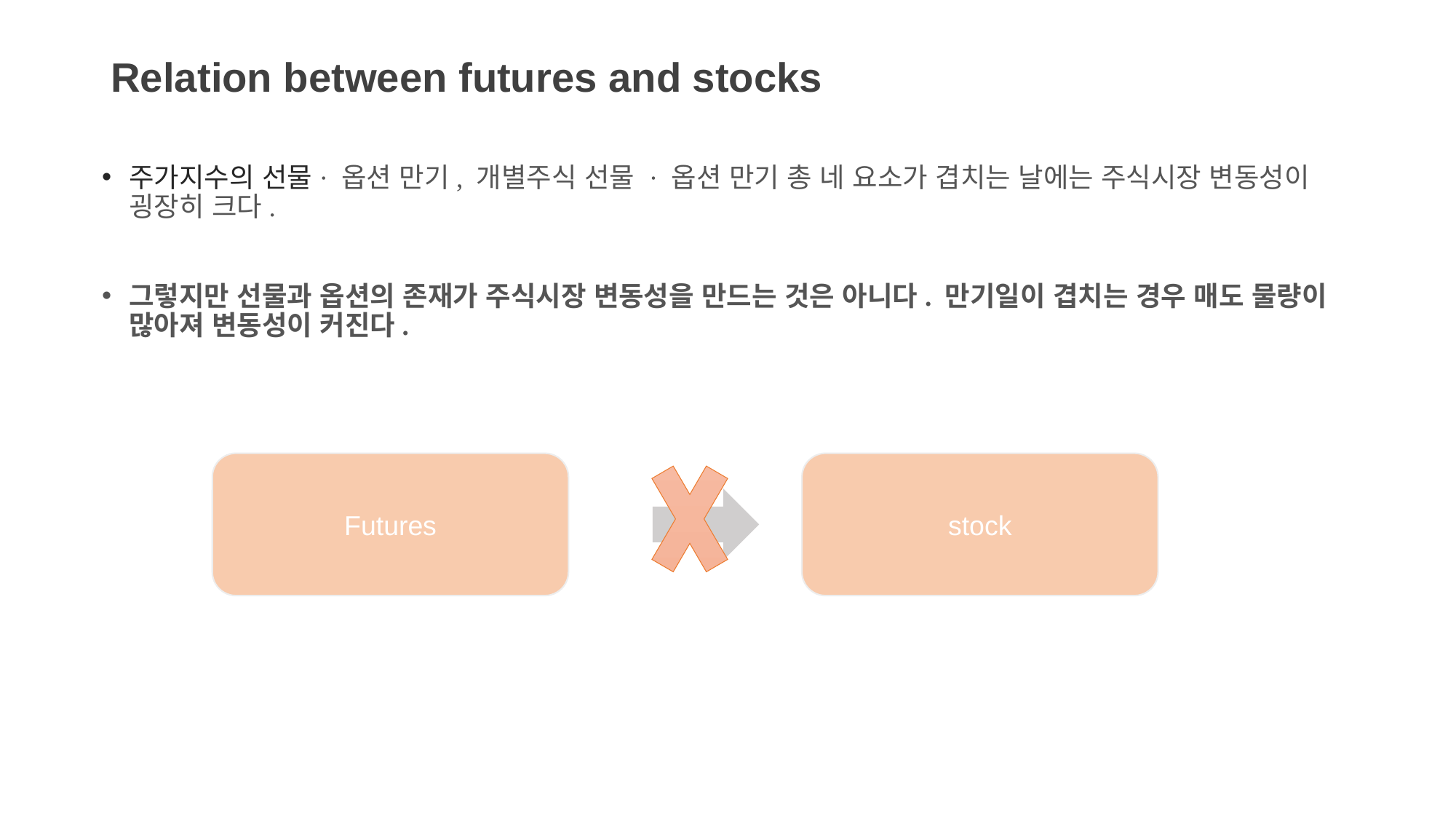

# Relation between futures and stocks
주가지수의 선물· 옵션 만기, 개별주식 선물 · 옵션 만기 총 네 요소가 겹치는 날에는 주식시장 변동성이 굉장히 크다.

그렇지만 선물과 옵션의 존재가 주식시장 변동성을 만드는 것은 아니다. 만기일이 겹치는 경우 매도 물량이 많아져 변동성이 커진다.

Futures
stock